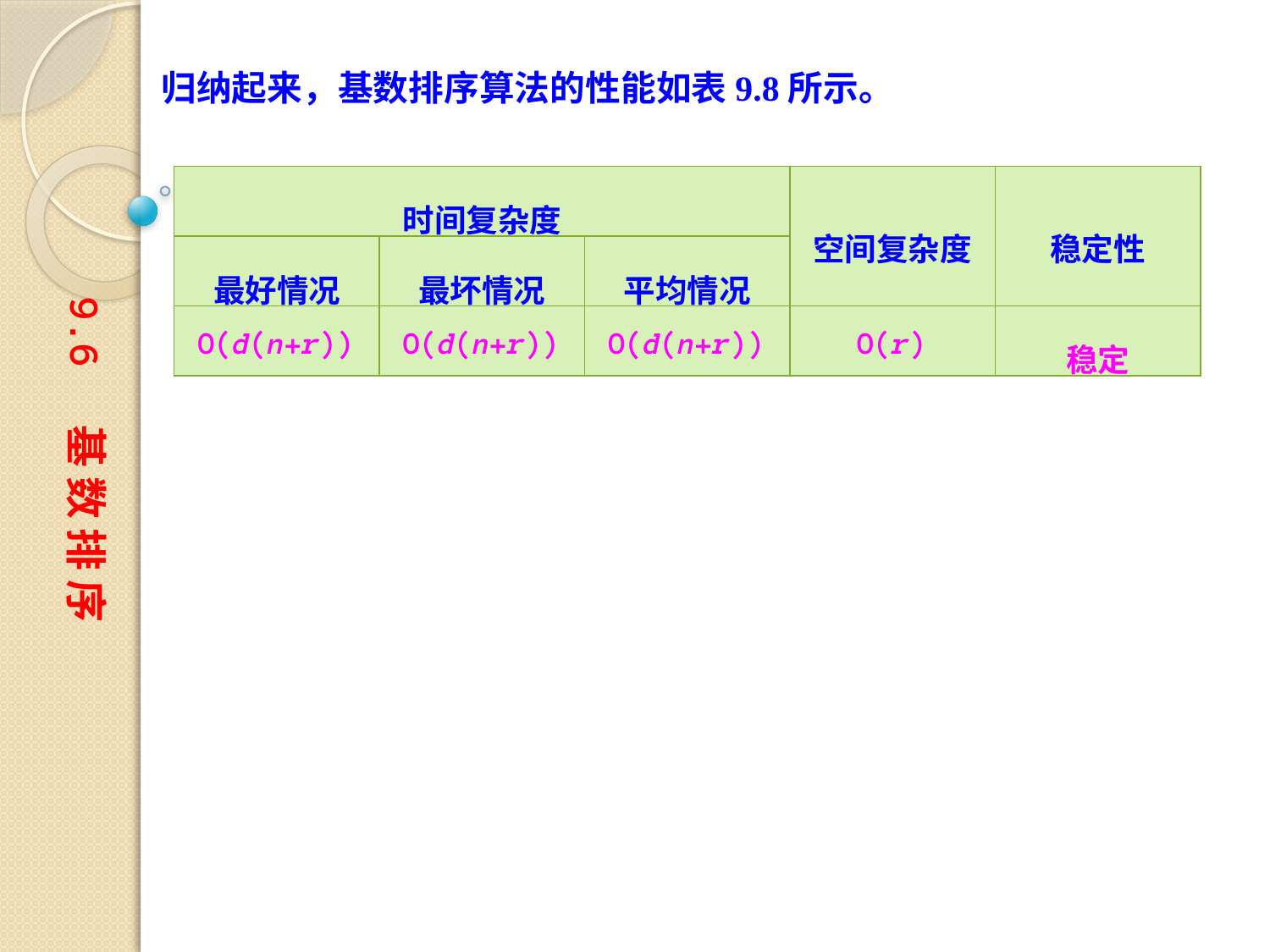

归纳起来，基数排序算法的性能如表9.8所示。
| 时间复杂度 |  |  | 空间复杂度 | 稳定性 |
| --- | --- | --- | --- | --- |
| 最好情况 | 最坏情况 | 平均情况 |  |  |
| O(d(n+r)) | O(d(n+r)) | O(d(n+r)) | O(r) | 稳定 |
9.6  基 数 排 序